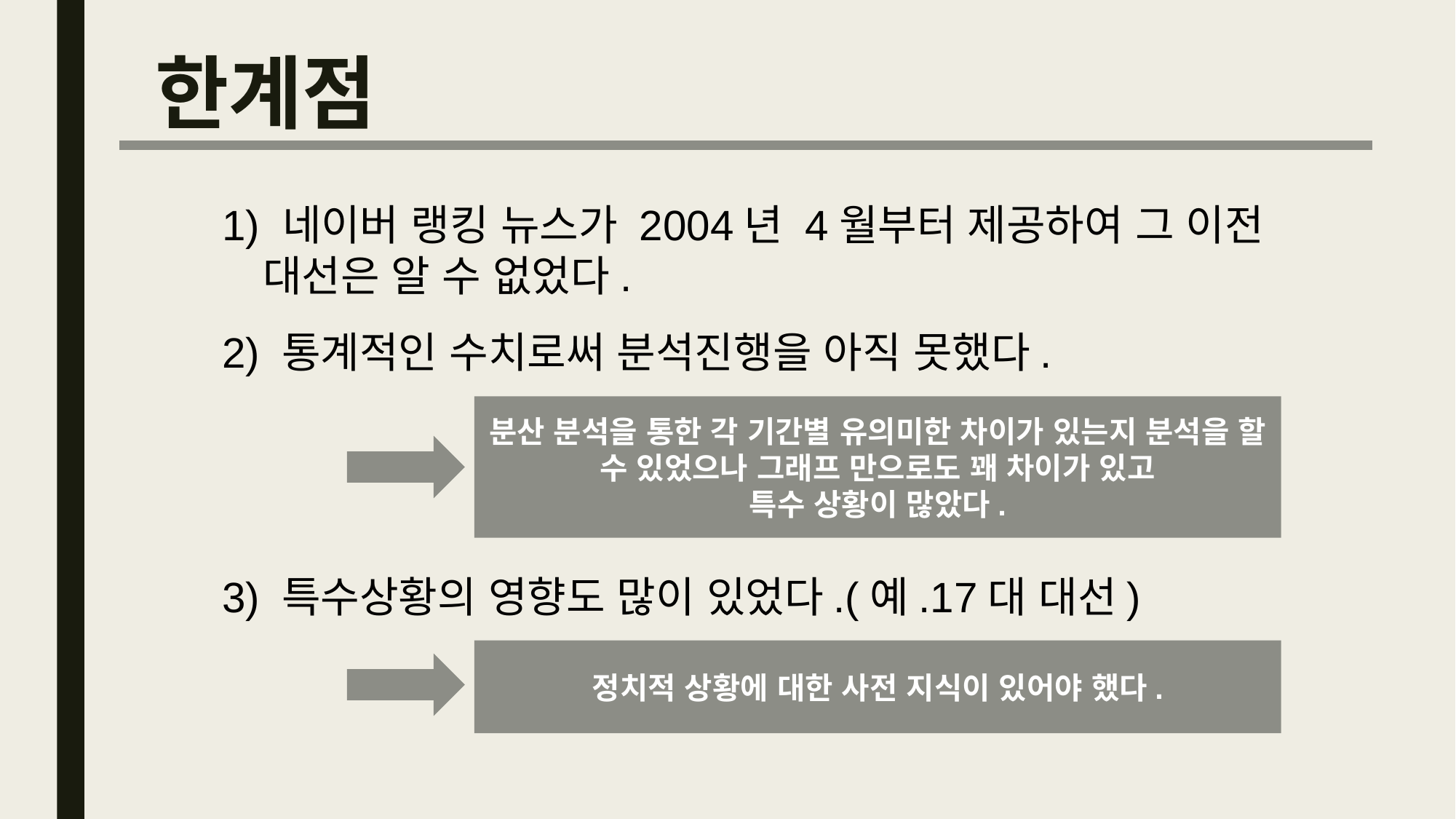

한계점
 네이버 랭킹 뉴스가 2004년 4월부터 제공하여 그 이전 대선은 알 수 없었다.
2) 통계적인 수치로써 분석진행을 아직 못했다.
분산 분석을 통한 각 기간별 유의미한 차이가 있는지 분석을 할 수 있었으나 그래프 만으로도 꽤 차이가 있고
특수 상황이 많았다.

3) 특수상황의 영향도 많이 있었다.(예.17대 대선)
정치적 상황에 대한 사전 지식이 있어야 했다.